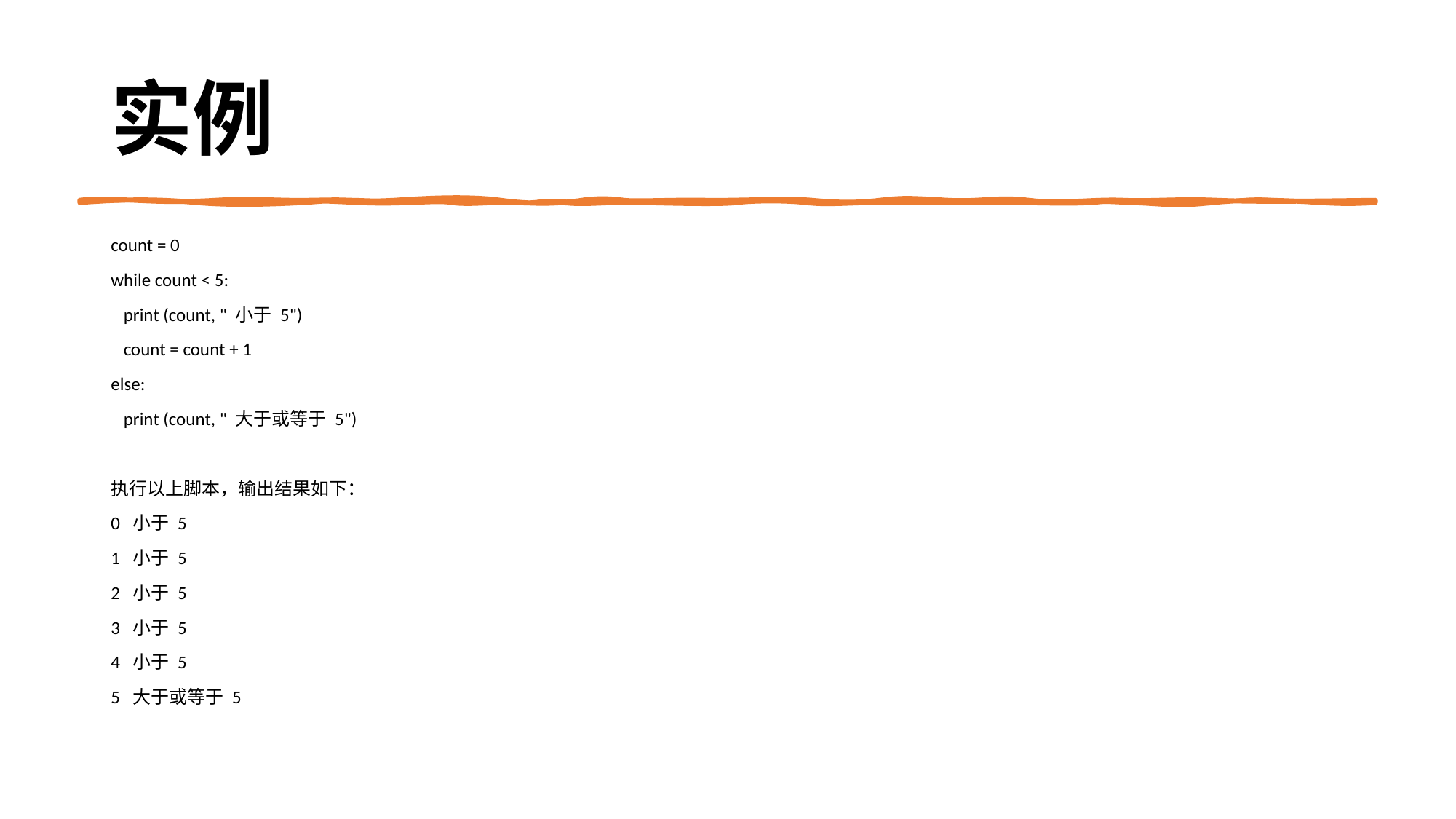

# 实例

count = 0
while count < 5:
   print (count, " 小于 5")
   count = count + 1
else:
   print (count, " 大于或等于 5")

执行以上脚本，输出结果如下：
0  小于 5
1  小于 5
2  小于 5
3  小于 5
4  小于 5
5  大于或等于 5